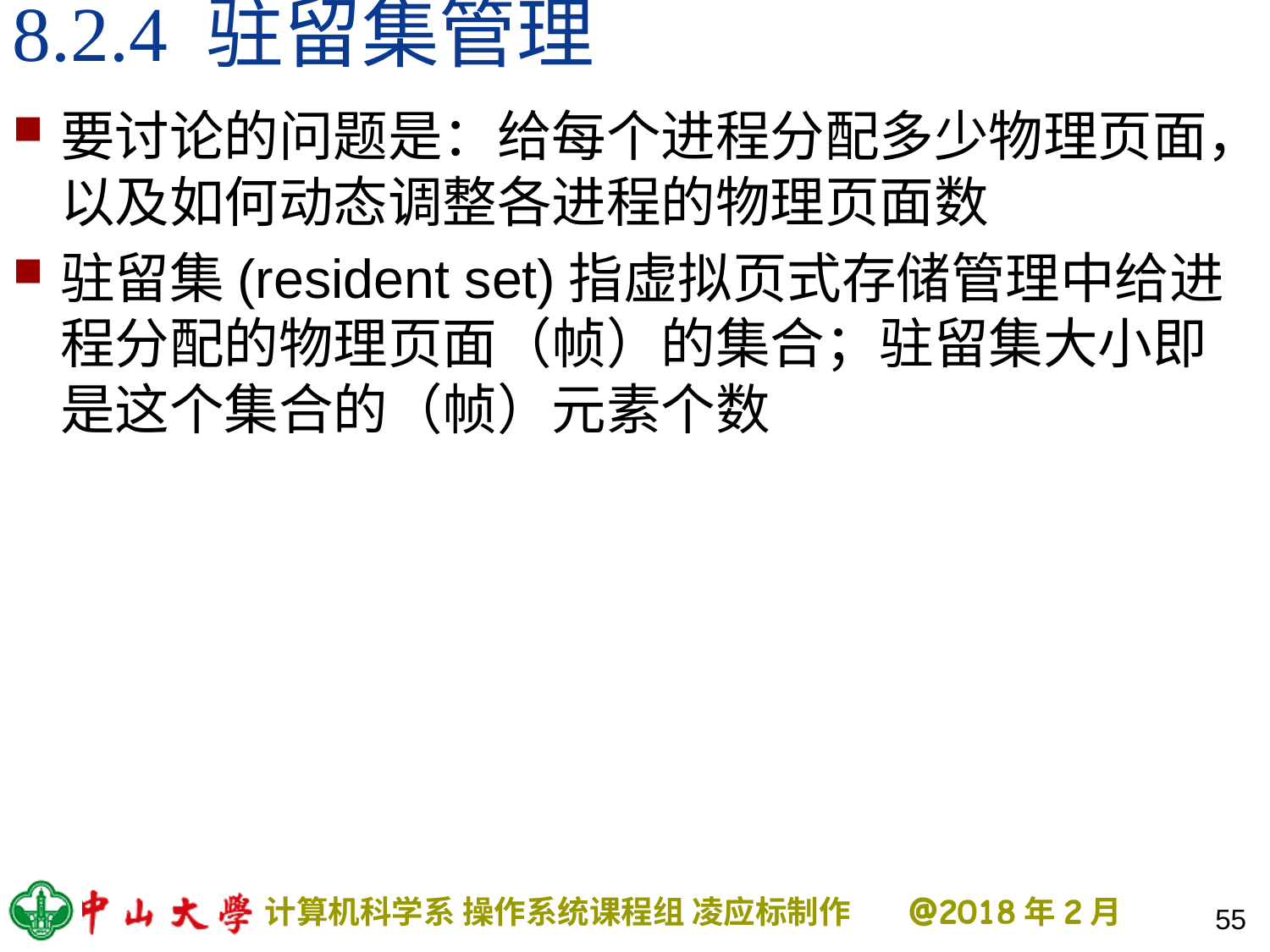

# 8.2.4 驻留集管理
要讨论的问题是：给每个进程分配多少物理页面，以及如何动态调整各进程的物理页面数
驻留集(resident set)指虚拟页式存储管理中给进程分配的物理页面（帧）的集合；驻留集大小即是这个集合的（帧）元素个数
55